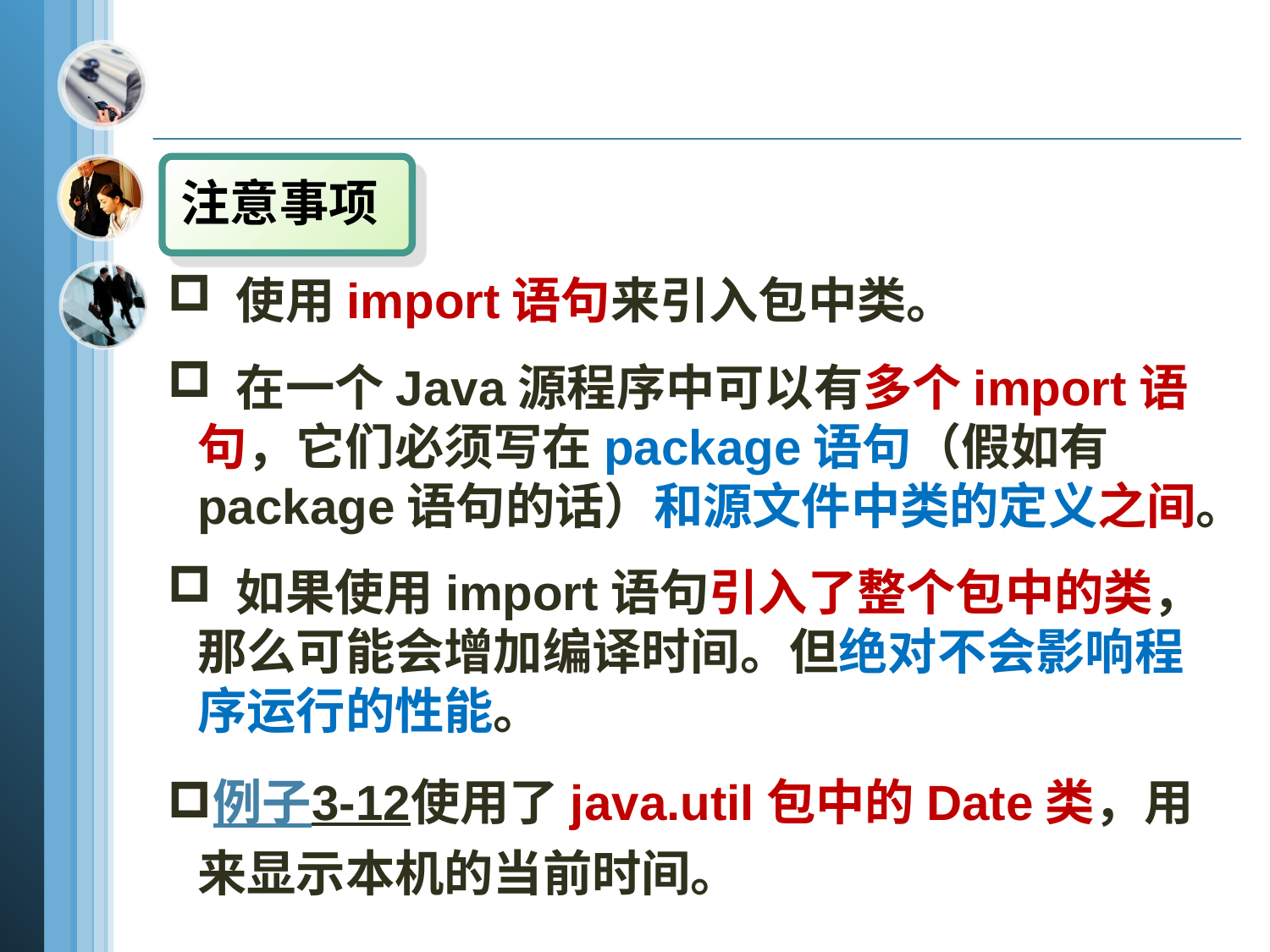

注意事项
 使用import语句来引入包中类。
 在一个Java源程序中可以有多个import语句，它们必须写在package语句（假如有package语句的话）和源文件中类的定义之间。
 如果使用import语句引入了整个包中的类，那么可能会增加编译时间。但绝对不会影响程序运行的性能。
例子3-12使用了java.util包中的Date类，用来显示本机的当前时间。